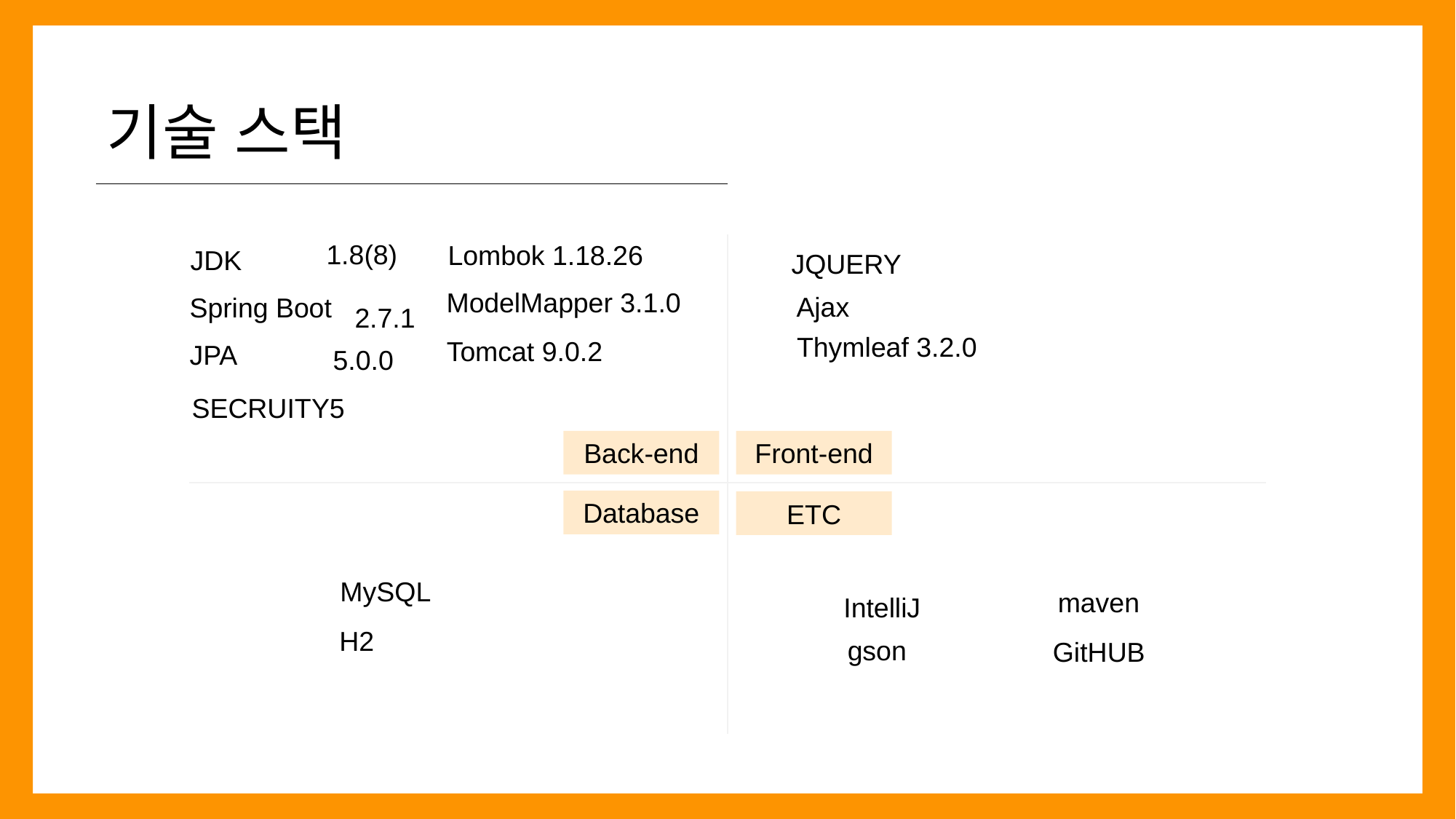

기술 스택
1.8(8)
Lombok 1.18.26
JDK
JQUERY
ModelMapper 3.1.0
Ajax
Spring Boot
2.7.1
Thymleaf 3.2.0
Tomcat 9.0.2
JPA
5.0.0
SECRUITY5
Front-end
Back-end
Database
ETC
MySQL
maven
IntelliJ
H2
gson
GitHUB